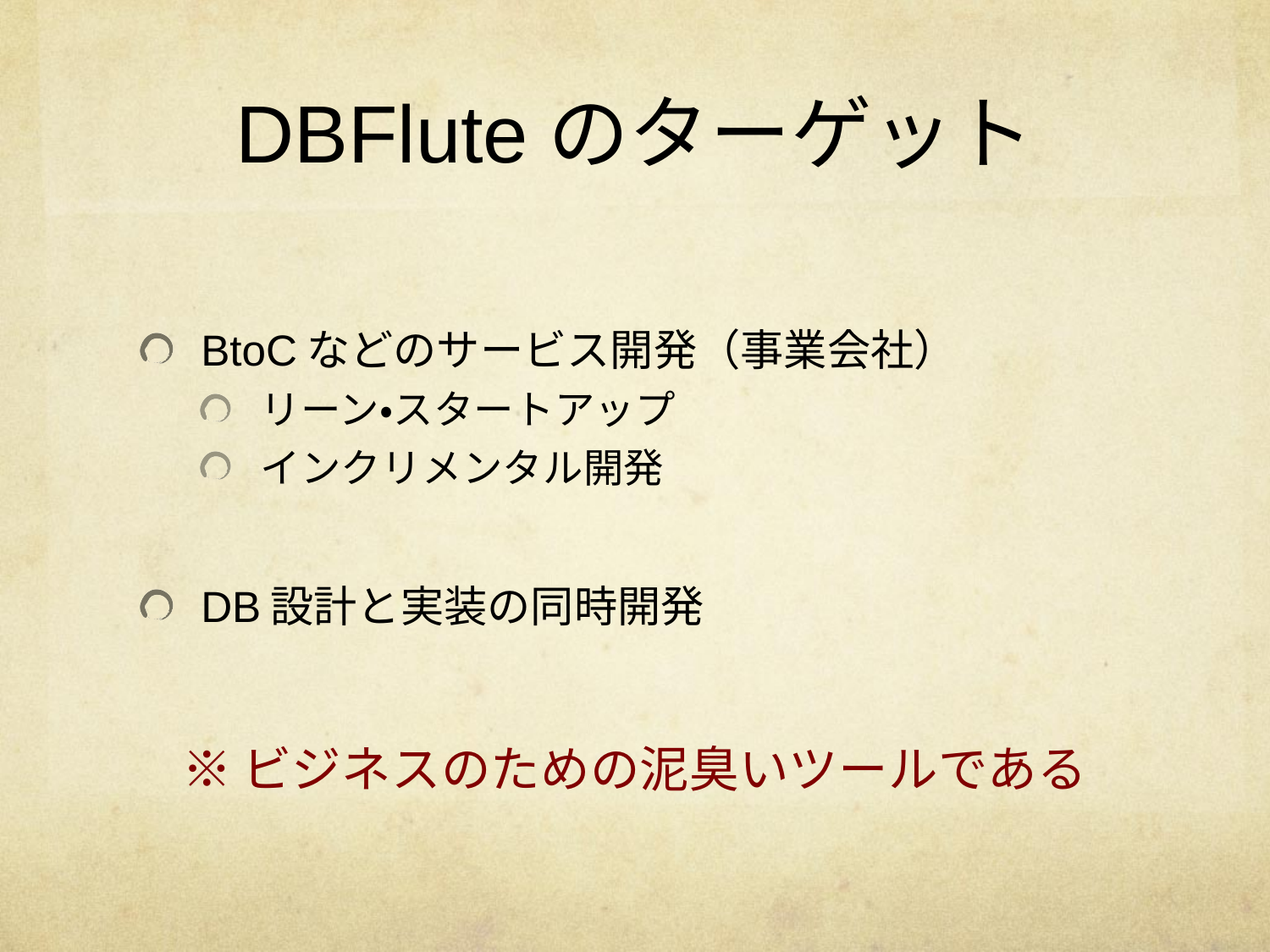

# DBFluteのターゲット

BtoCなどのサービス開発（事業会社）
リーン・スタートアップ
インクリメンタル開発

DB設計と実装の同時開発

※ビジネスのための泥臭いツールである